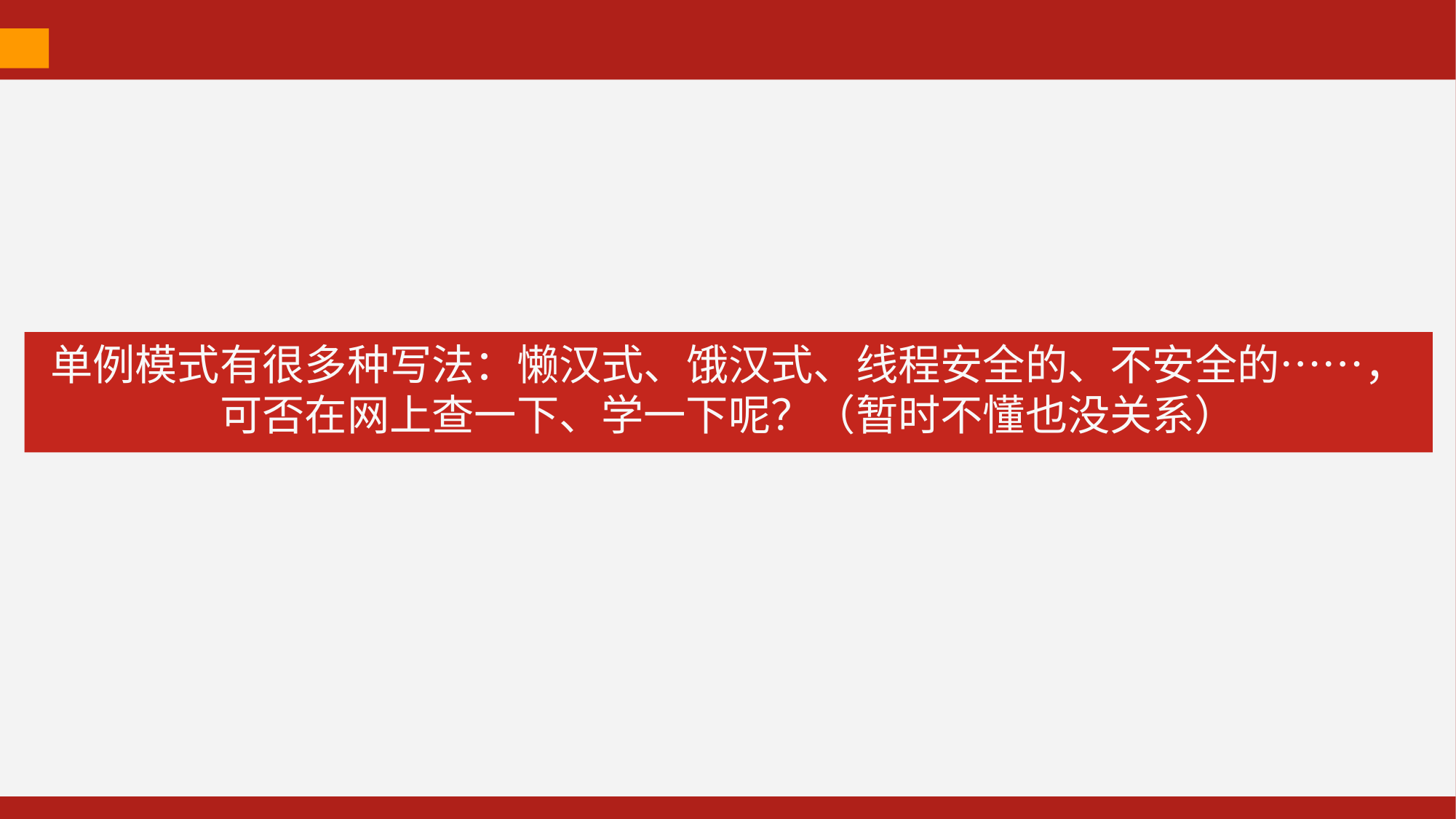

单例模式有很多种写法：懒汉式、饿汉式、线程安全的、不安全的……，可否在网上查一下、学一下呢？（暂时不懂也没关系）